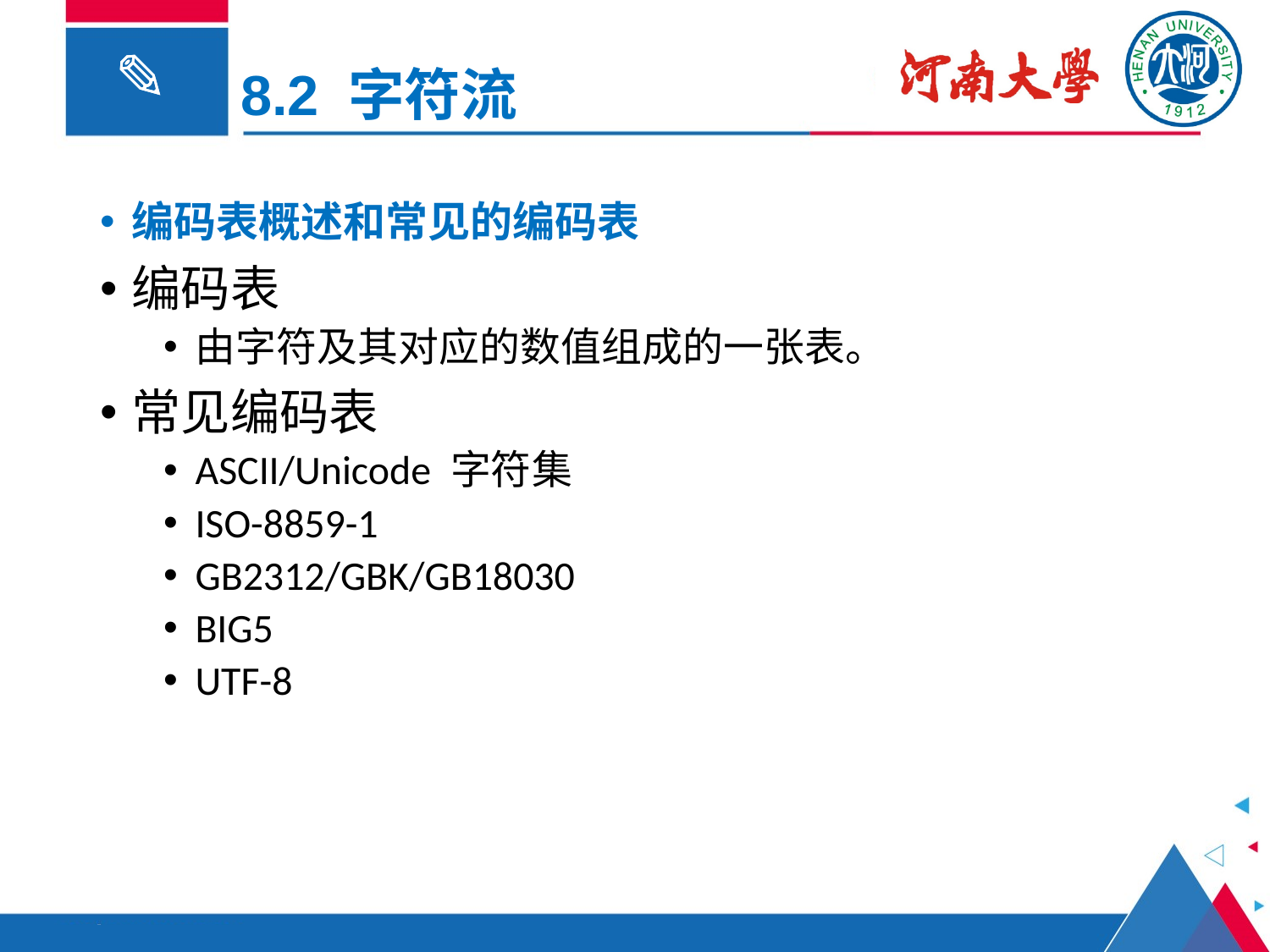

8.2 字符流
编码表概述和常见的编码表
编码表
由字符及其对应的数值组成的一张表。
常见编码表
ASCII/Unicode 字符集
ISO-8859-1
GB2312/GBK/GB18030
BIG5
UTF-8